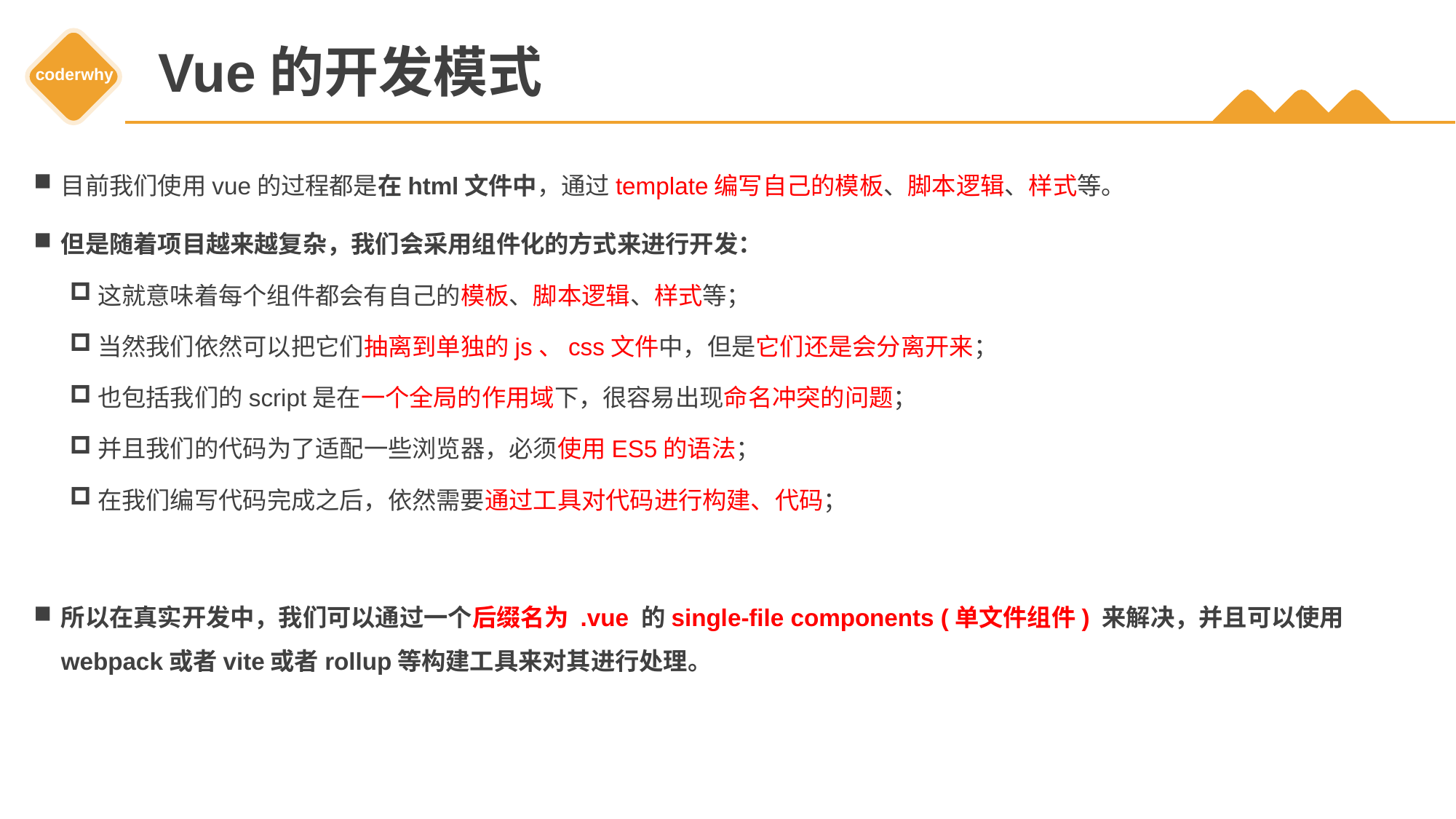

# Vue的开发模式
目前我们使用vue的过程都是在html文件中，通过template编写自己的模板、脚本逻辑、样式等。
但是随着项目越来越复杂，我们会采用组件化的方式来进行开发：
这就意味着每个组件都会有自己的模板、脚本逻辑、样式等；
当然我们依然可以把它们抽离到单独的js、css文件中，但是它们还是会分离开来；
也包括我们的script是在一个全局的作用域下，很容易出现命名冲突的问题；
并且我们的代码为了适配一些浏览器，必须使用ES5的语法；
在我们编写代码完成之后，依然需要通过工具对代码进行构建、代码；

所以在真实开发中，我们可以通过一个后缀名为 .vue 的single-file components (单文件组件) 来解决，并且可以使用webpack或者vite或者rollup等构建工具来对其进行处理。